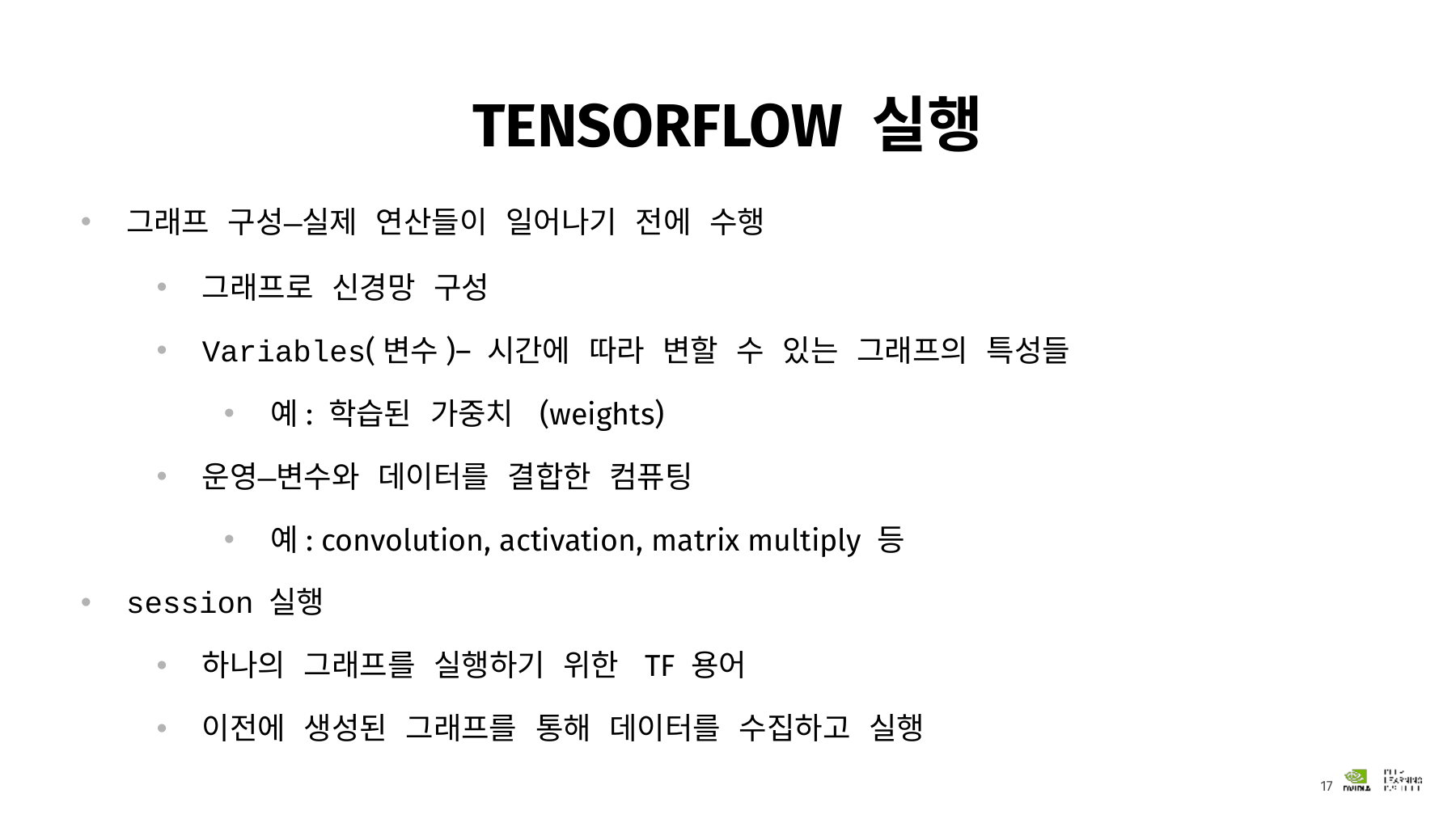

# TENSORFLOW 실행
그래프 구성—실제 연산들이 일어나기 전에 수행

그래프로 신경망 구성
Variables(변수)– 시간에 따라 변할 수 있는 그래프의 특성들
예: 학습된 가중치 (weights)
운영—변수와 데이터를 결합한 컴퓨팅
예: convolution, activation, matrix multiply 등
session 실행
하나의 그래프를 실행하기 위한 TF 용어
이전에 생성된 그래프를 통해 데이터를 수집하고 실행